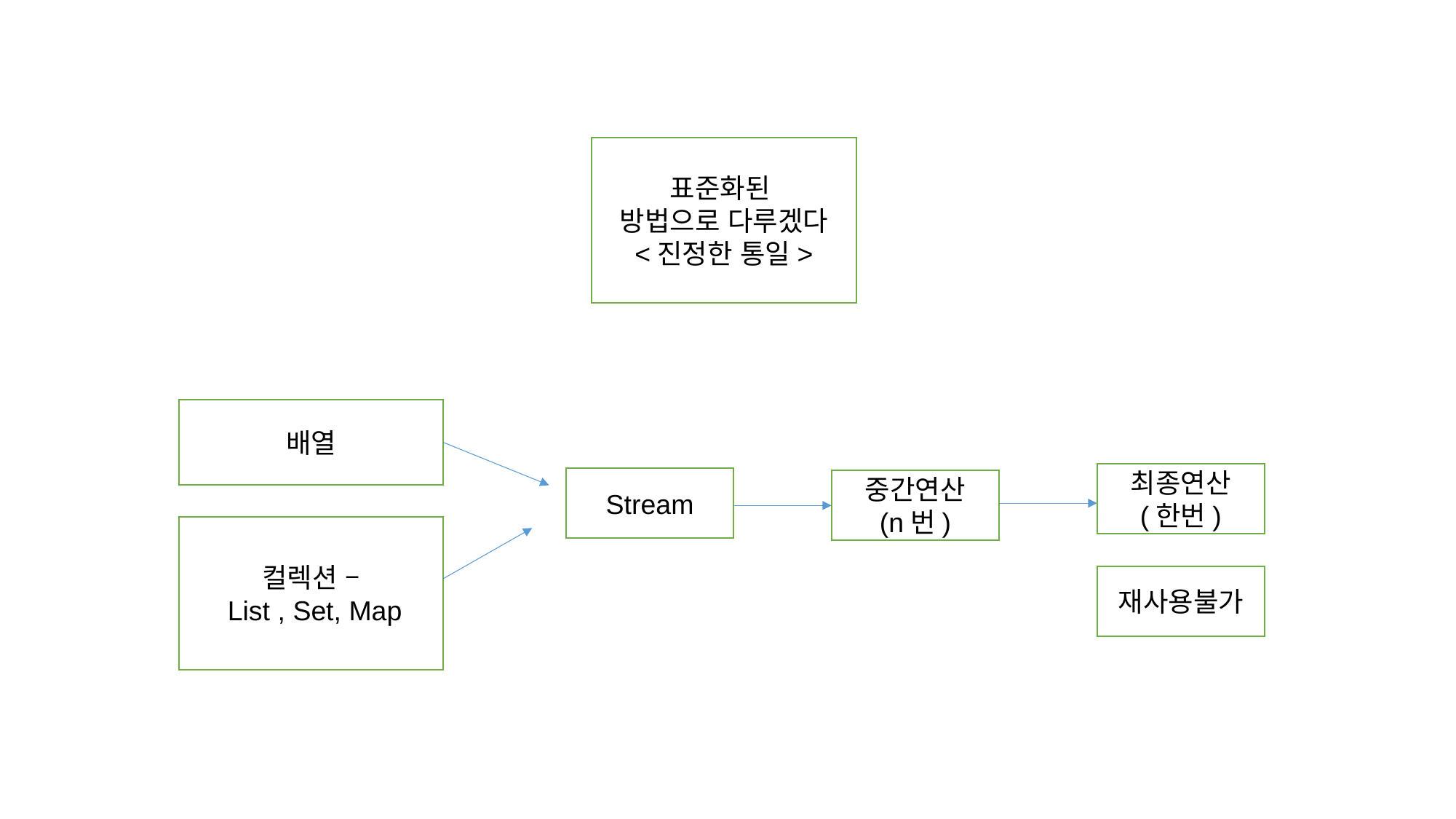

표준화된
방법으로 다루겠다
<진정한 통일>
배열
최종연산
(한번)
Stream
중간연산
(n번)
컬렉션 –
 List , Set, Map
재사용불가